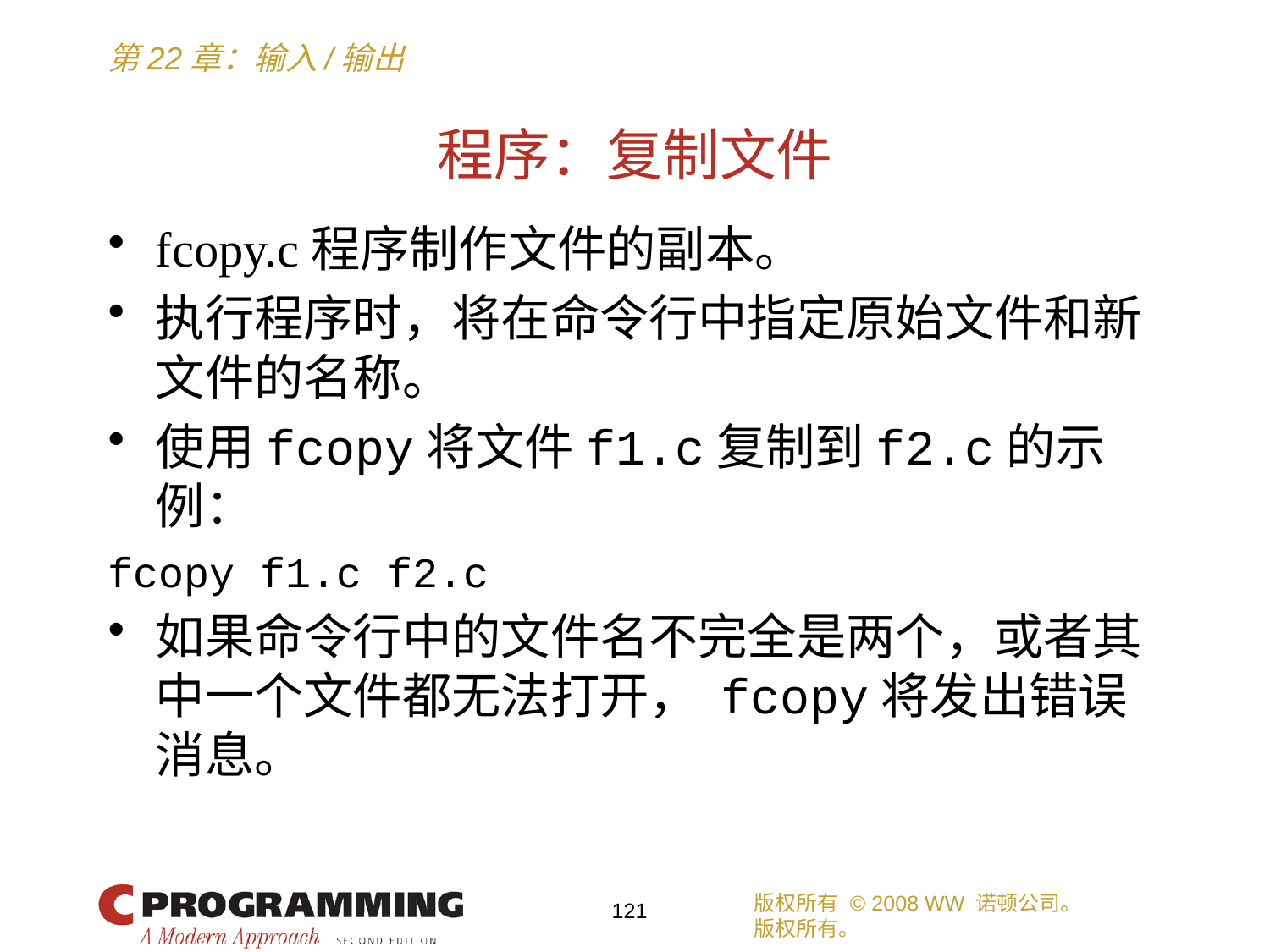

# 程序：复制文件
fcopy.c程序制作文件的副本。
执行程序时，将在命令行中指定原始文件和新文件的名称。
使用fcopy将文件f1.c复制到f2.c的示例：
fcopy f1.c f2.c
如果命令行中的文件名不完全是两个，或者其中一个文件都无法打开， fcopy将发出错误消息。
版权所有 © 2008 WW 诺顿公司。
版权所有。
121